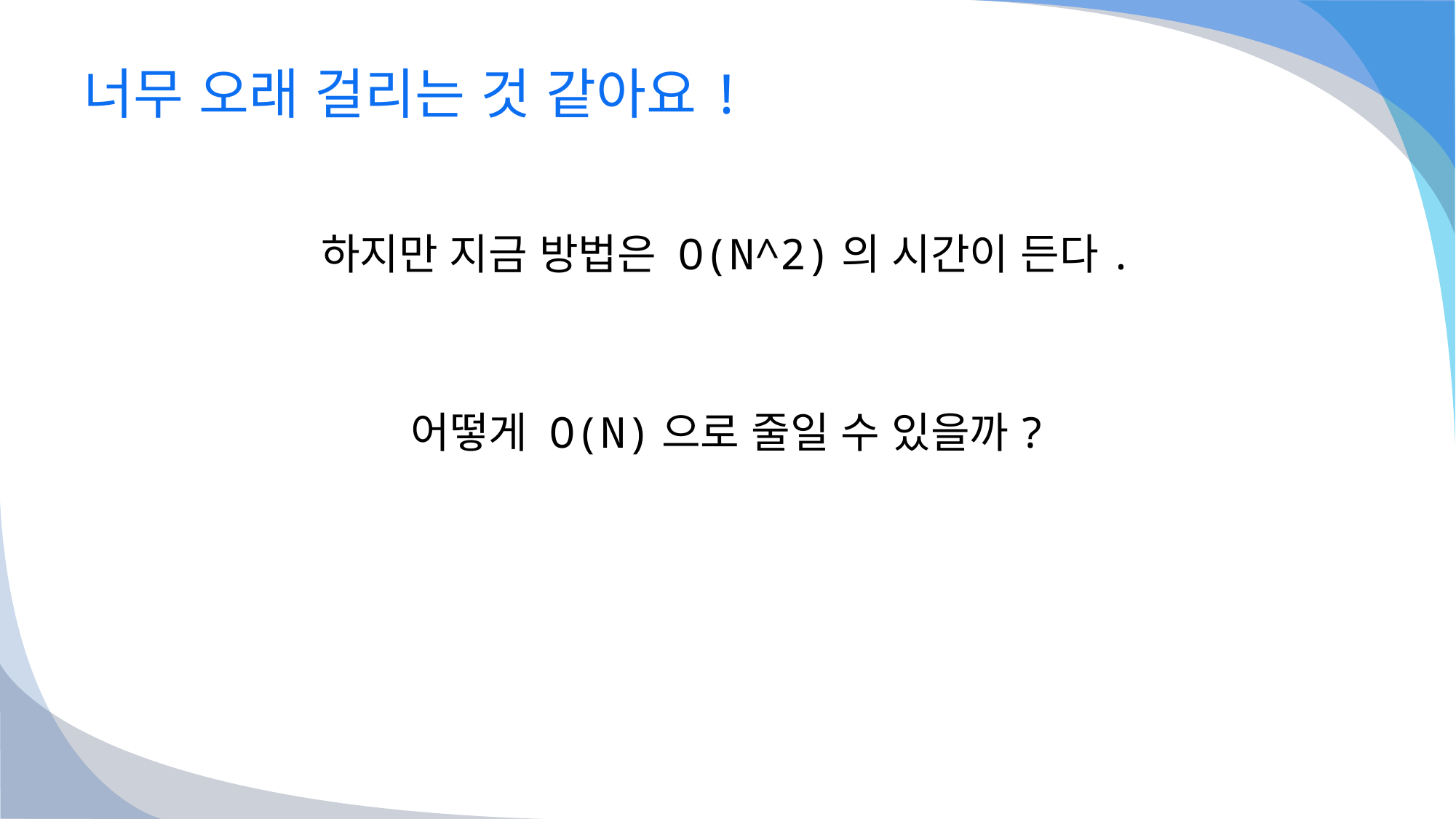

# 너무 오래 걸리는 것 같아요!

하지만 지금 방법은 O(N^2)의 시간이 든다.

어떻게 O(N)으로 줄일 수 있을까?